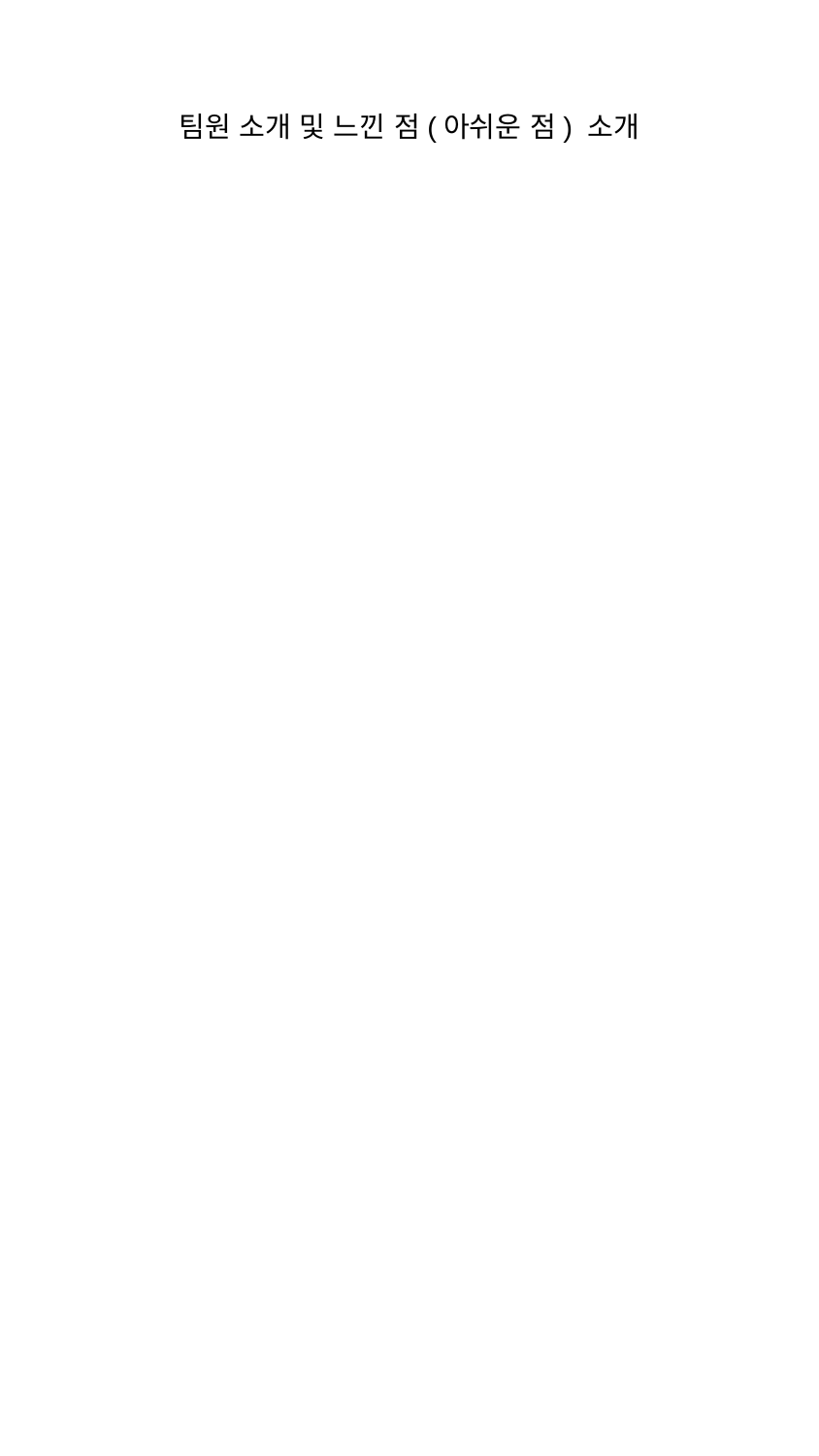

팀원 소개 및 느낀 점(아쉬운 점) 소개